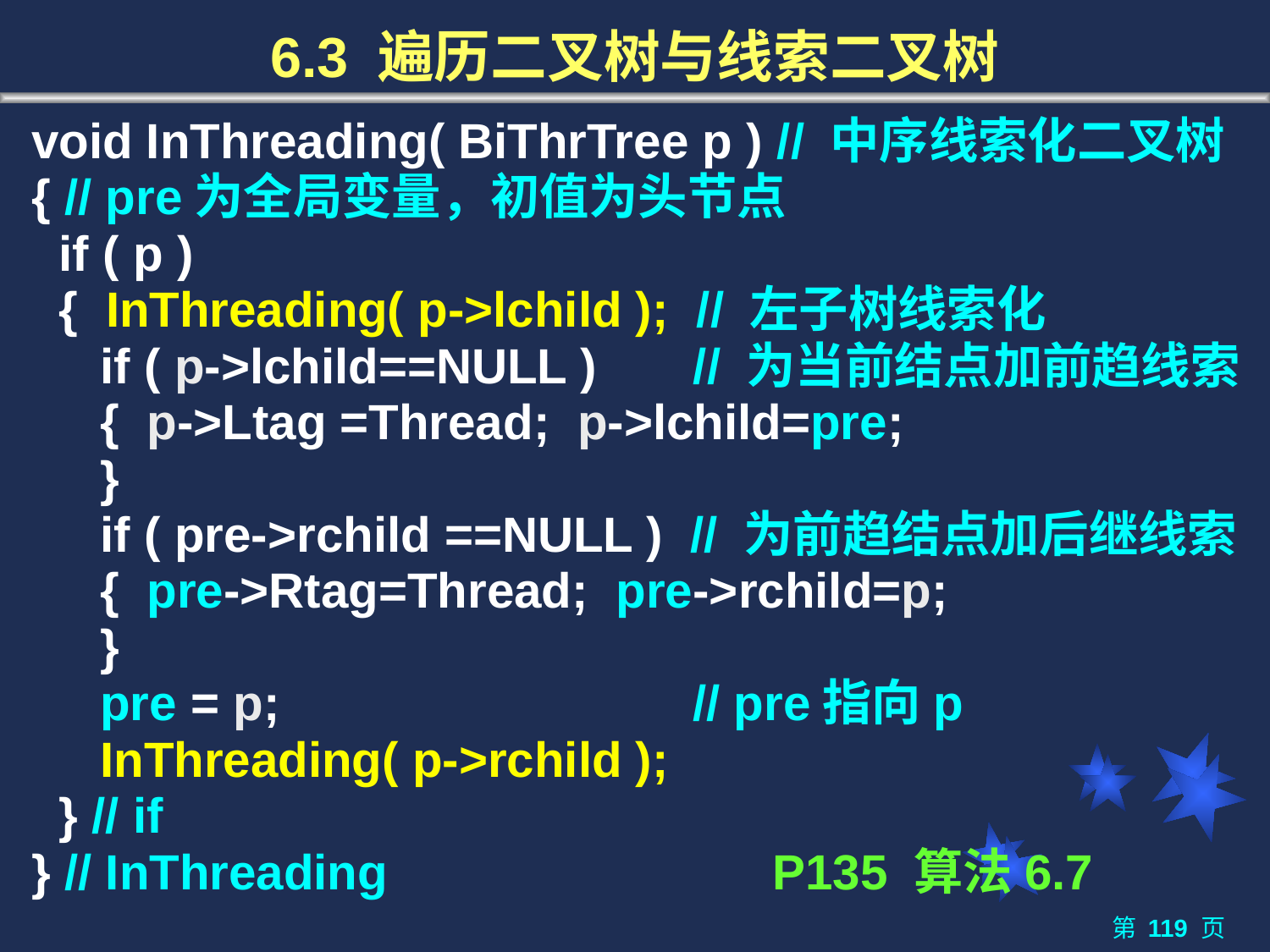

# 6.3 遍历二叉树与线索二叉树
void InThreading( BiThrTree p ) // 中序线索化二叉树
{ // pre为全局变量，初值为头节点
  if ( p )
  {  InThreading( p->lchild );  // 左子树线索化
     if ( p->lchild==NULL )       // 为当前结点加前趋线索
     {  p->Ltag =Thread;  p->lchild=pre;
     }
     if ( pre->rchild ==NULL )  // 为前趋结点加后继线索
     {  pre->Rtag=Thread;  pre->rchild=p;
     }
     pre = p;                              // pre指向p
     InThreading( p->rchild );
  } // if
} // InThreading                            P135 算法6.7
第 119 页